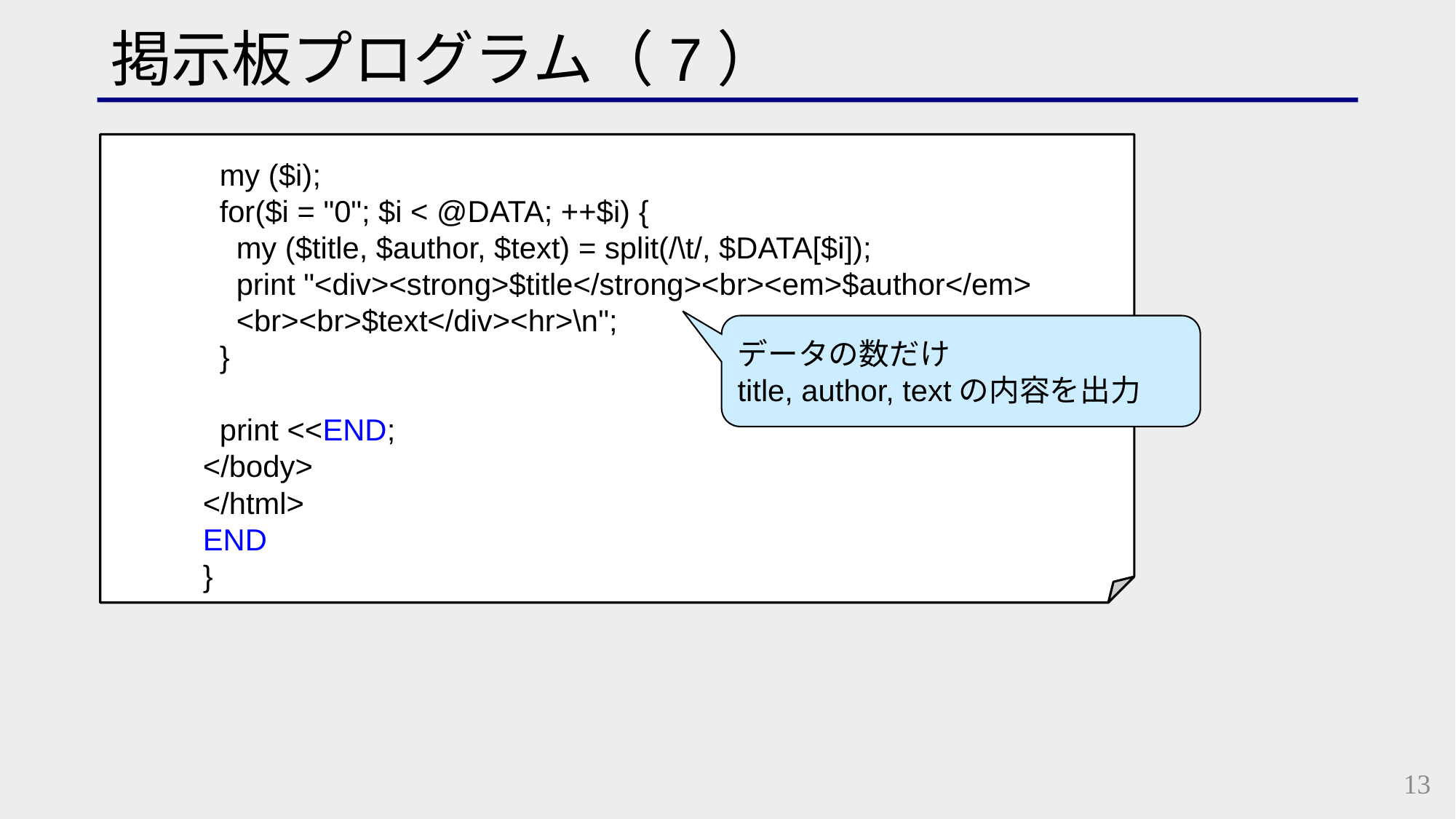

# 掲示板プログラム（7）

  my ($i);
  for($i = "0"; $i < @DATA; ++$i) {
    my ($title, $author, $text) = split(/\t/, $DATA[$i]);
    print "<div><strong>$title</strong><br><em>$author</em>
    <br><br>$text</div><hr>\n";
  }

  print <<END;
</body>
</html>
END
}
データの数だけ
title, author, textの内容を出力
13